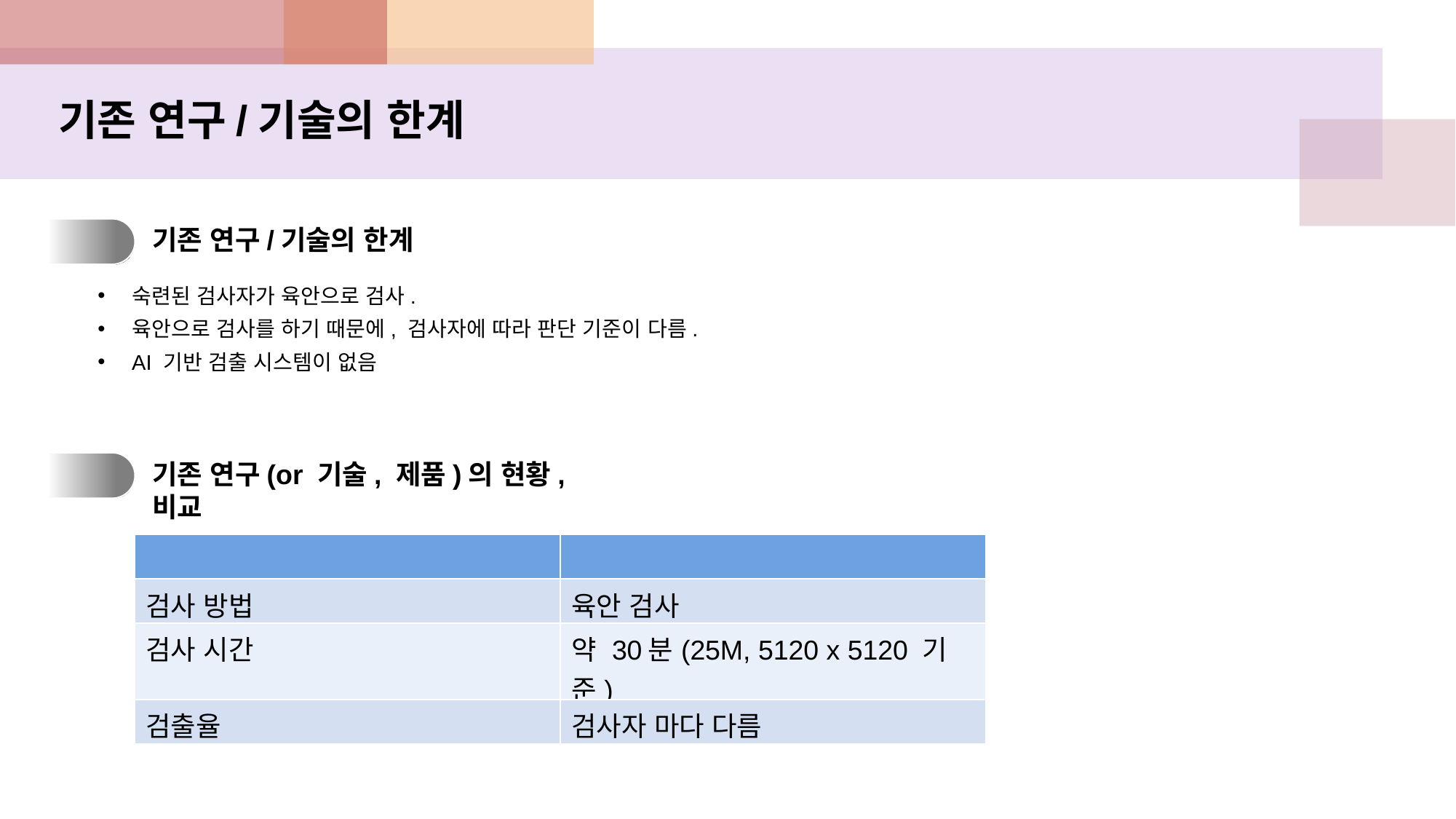

기존 연구/기술의 한계

1.
기존 연구/기술의 한계
숙련된 검사자가 육안으로 검사.
육안으로 검사를 하기 때문에, 검사자에 따라 판단 기준이 다름.
AI 기반 검출 시스템이 없음

2.
기존 연구(or 기술, 제품)의 현황, 비교
|  |  |
| --- | --- |
| 검사 방법 | 육안 검사 |
| 검사 시간 | 약 30분(25M, 5120 x 5120 기준) |
| 검출율 | 검사자 마다 다름 |